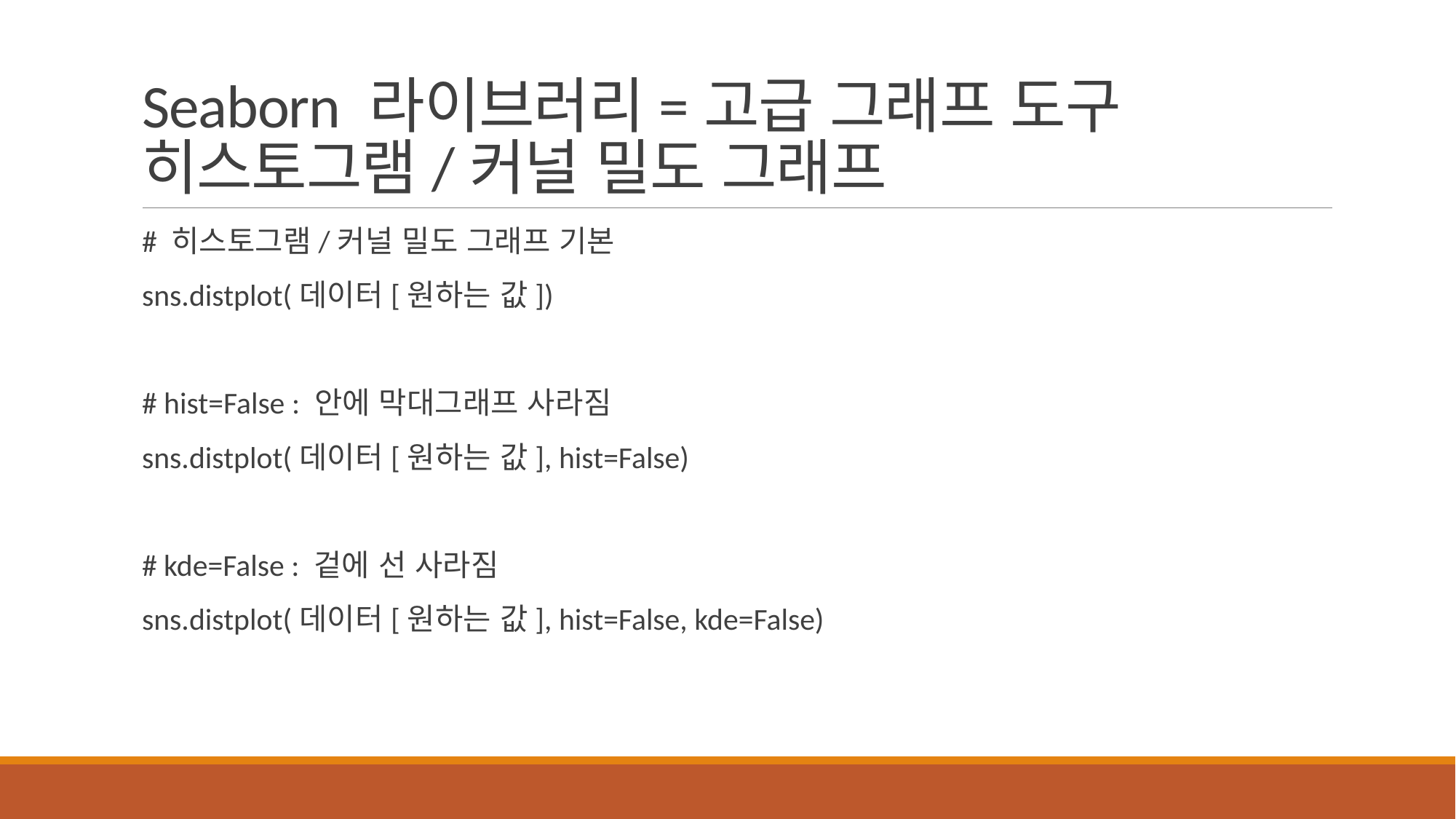

# Seaborn 라이브러리=고급 그래프 도구 히스토그램/커널 밀도 그래프
# 히스토그램/커널 밀도 그래프 기본
sns.distplot(데이터[원하는 값])

# hist=False : 안에 막대그래프 사라짐
sns.distplot(데이터[원하는 값], hist=False)

# kde=False : 겉에 선 사라짐
sns.distplot(데이터[원하는 값], hist=False, kde=False)